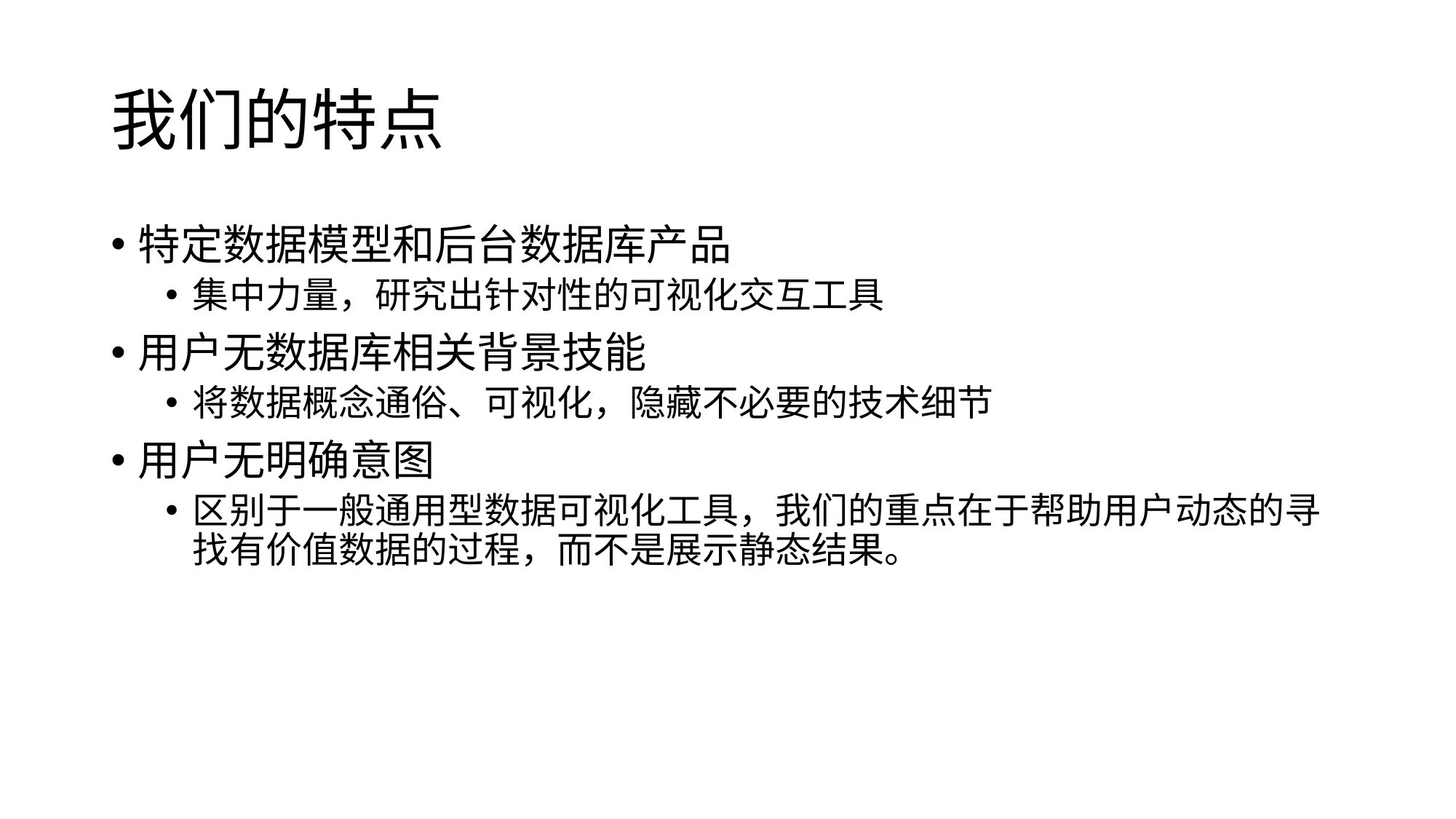

# 我们的特点
特定数据模型和后台数据库产品
集中力量，研究出针对性的可视化交互工具
用户无数据库相关背景技能
将数据概念通俗、可视化，隐藏不必要的技术细节
用户无明确意图
区别于一般通用型数据可视化工具，我们的重点在于帮助用户动态的寻找有价值数据的过程，而不是展示静态结果。